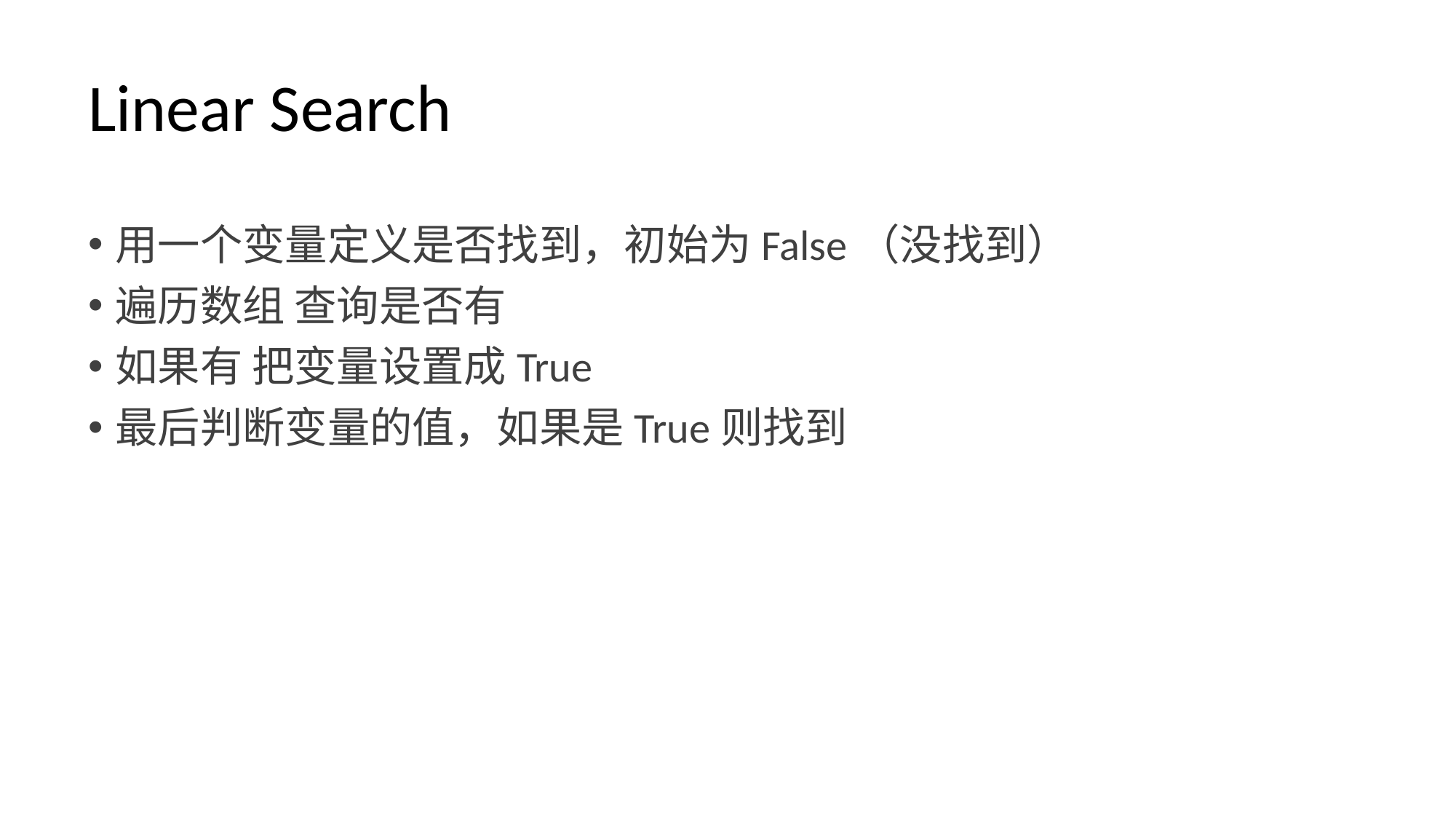

# Linear Search
用一个变量定义是否找到，初始为False（没找到）
遍历数组 查询是否有
如果有 把变量设置成True
最后判断变量的值，如果是True则找到